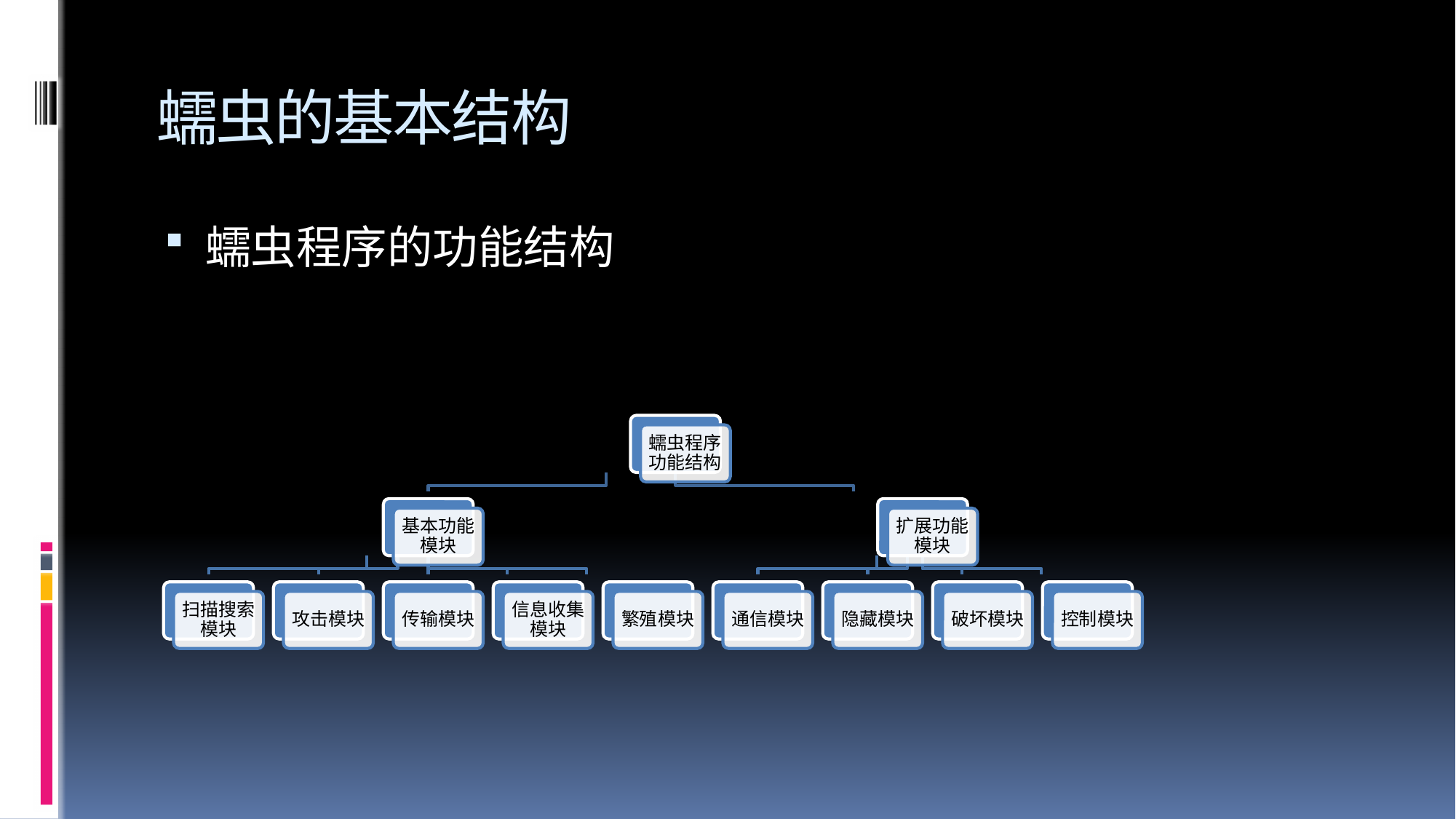

# 蠕虫的基本结构
蠕虫程序的功能结构
蠕虫程序功能结构
基本功能模块
扫描搜索模块
攻击模块
传输模块
信息收集模块
繁殖模块
扩展功能模块
通信模块
隐藏模块
破坏模块
控制模块